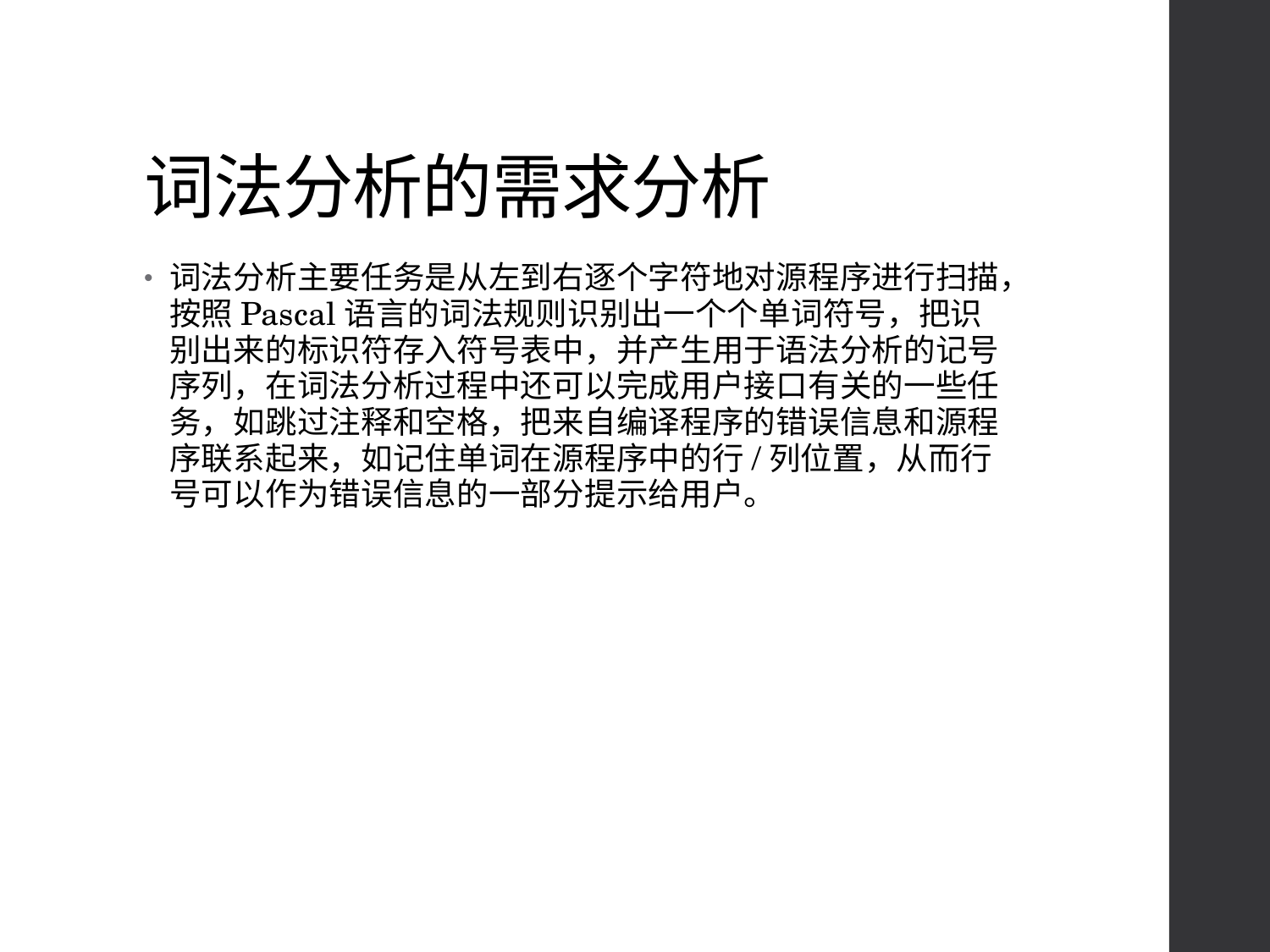

# 词法分析的需求分析
词法分析主要任务是从左到右逐个字符地对源程序进行扫描，按照Pascal语言的词法规则识别出一个个单词符号，把识别出来的标识符存入符号表中，并产生用于语法分析的记号序列，在词法分析过程中还可以完成用户接口有关的一些任务，如跳过注释和空格，把来自编译程序的错误信息和源程序联系起来，如记住单词在源程序中的行/列位置，从而行号可以作为错误信息的一部分提示给用户。